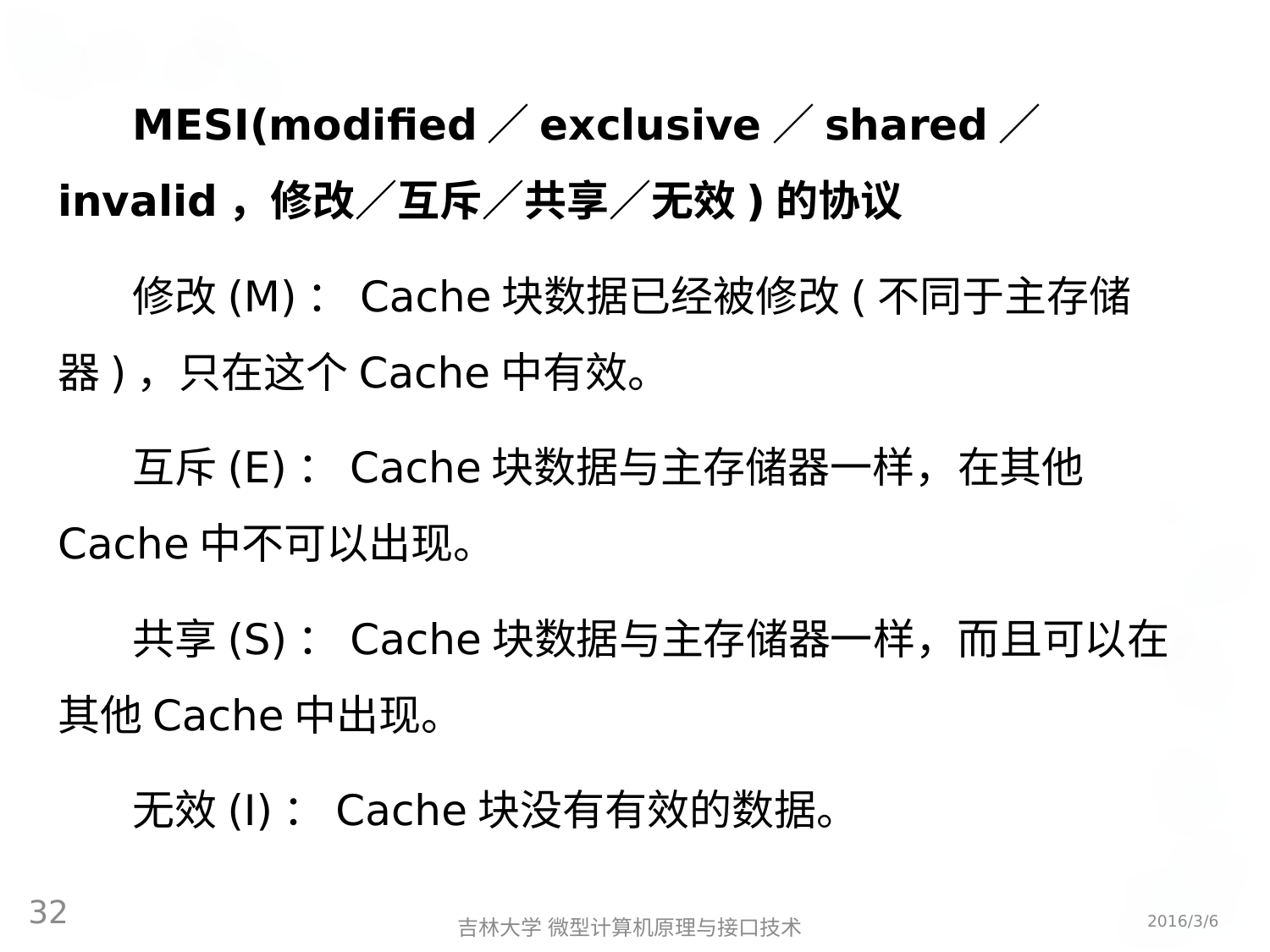

MESI(modified／exclusive／shared／invalid，修改／互斥／共享／无效)的协议
修改(M)：Cache块数据已经被修改(不同于主存储器)，只在这个Cache中有效。
互斥(E)：Cache块数据与主存储器一样，在其他Cache中不可以出现。
共享(S)：Cache块数据与主存储器一样，而且可以在其他Cache中出现。
无效(I)：Cache块没有有效的数据。
32
2016/3/6
吉林大学 微型计算机原理与接口技术